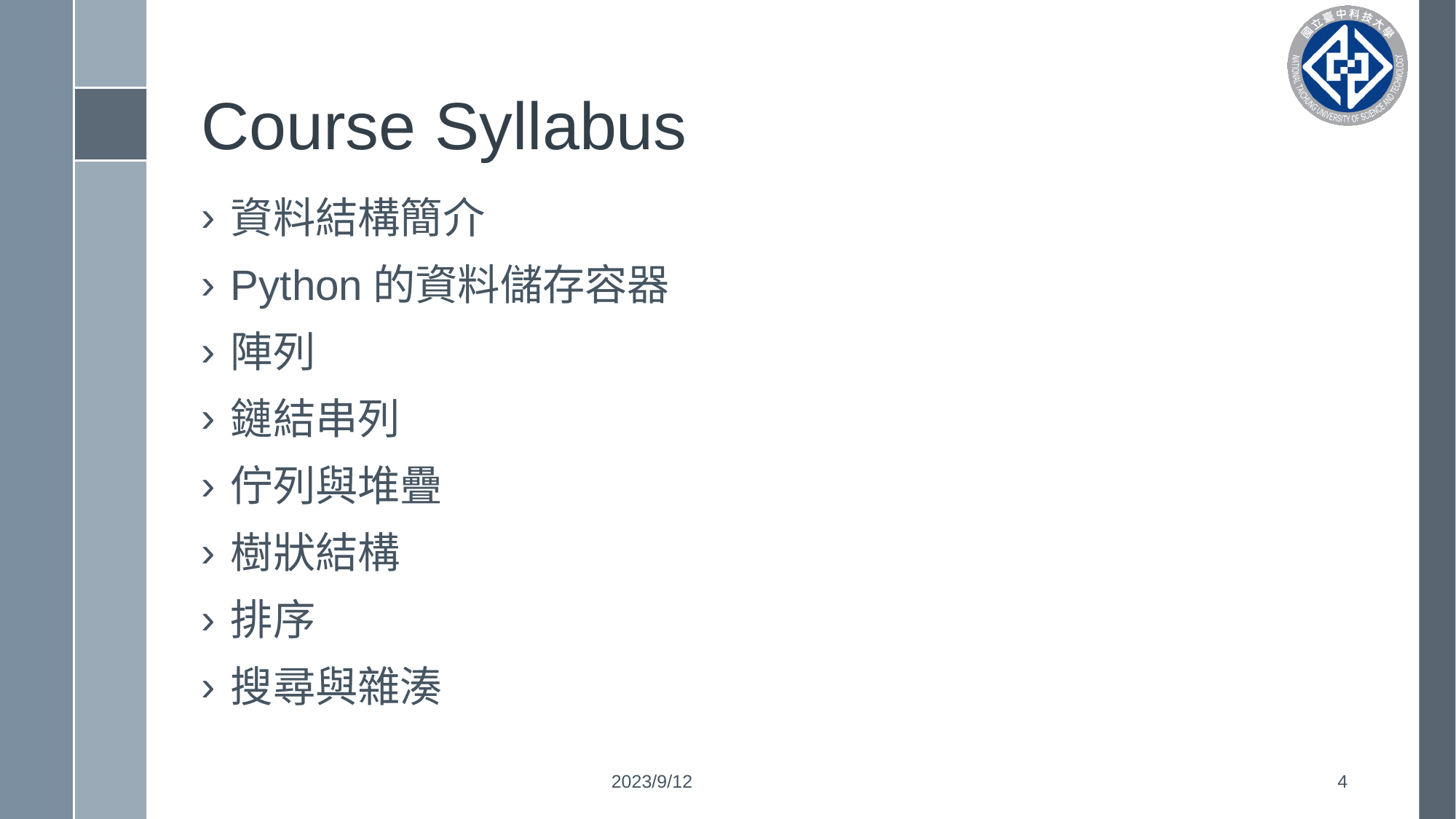

# Course Syllabus
資料結構簡介
Python的資料儲存容器
陣列
鏈結串列
佇列與堆疊
樹狀結構
排序
搜尋與雜湊
2023/9/12
4